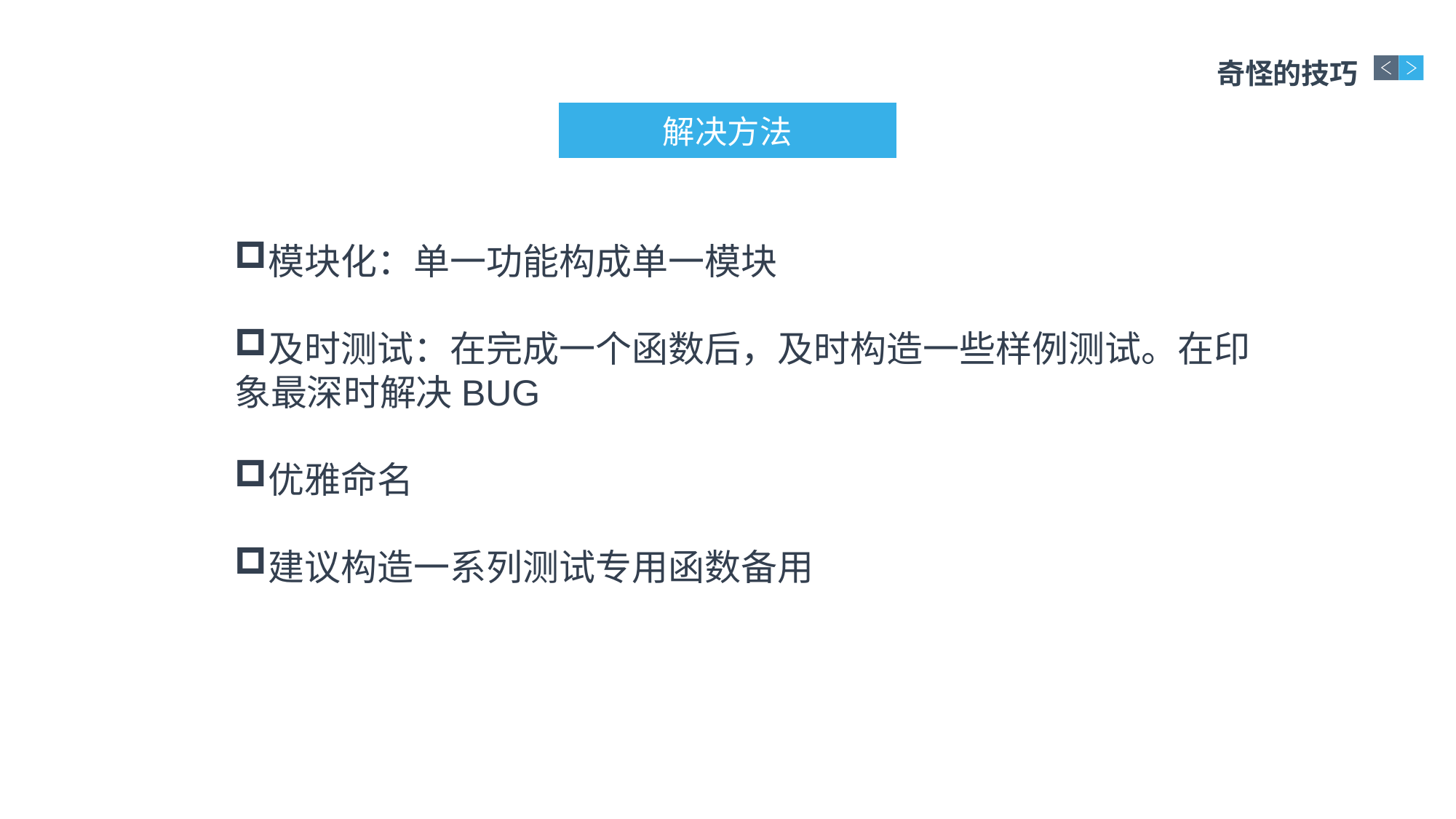

奇怪的技巧

解决方法
模块化：单一功能构成单一模块

及时测试：在完成一个函数后，及时构造一些样例测试。在印象最深时解决BUG

优雅命名

建议构造一系列测试专用函数备用